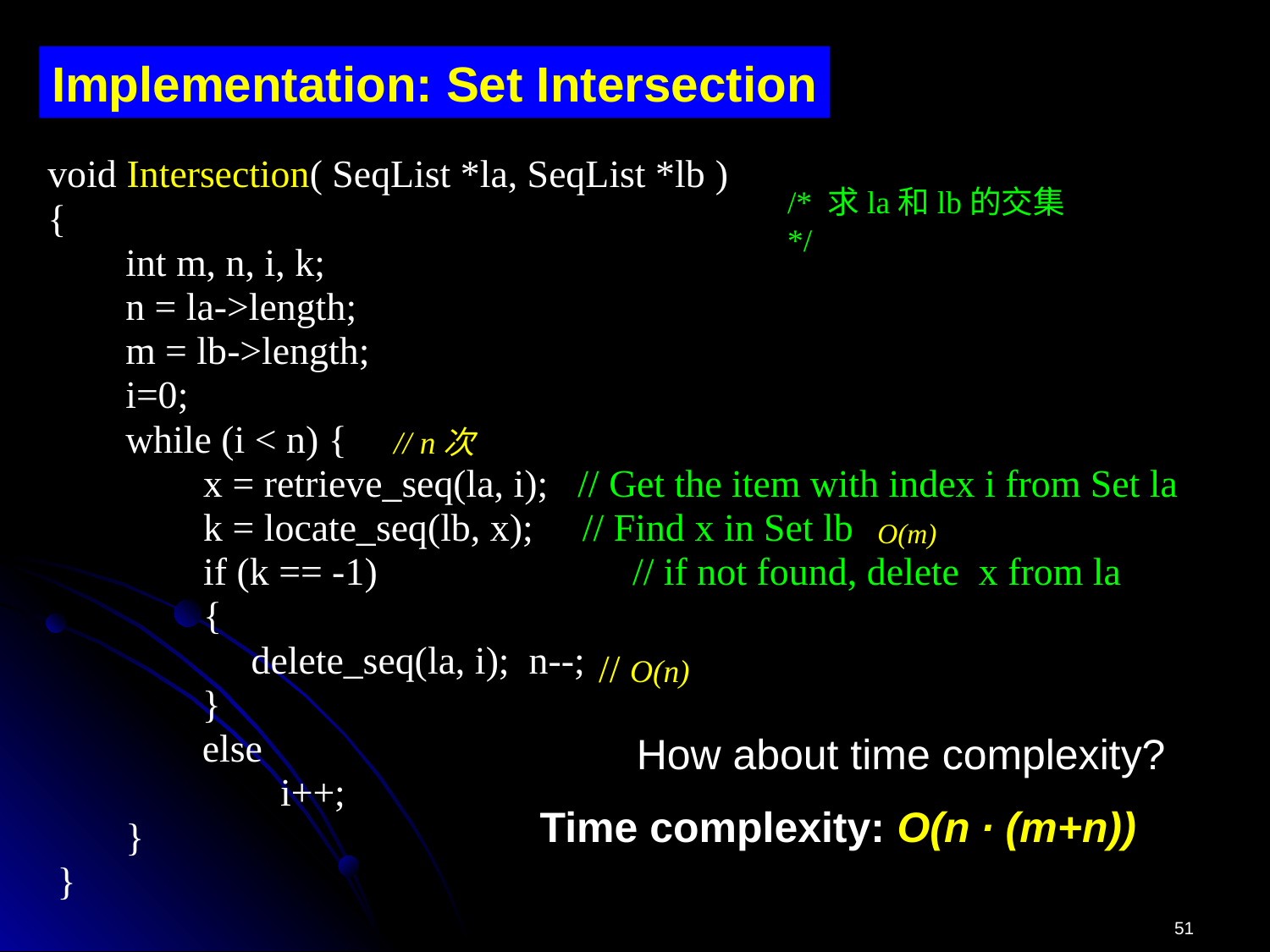

Implementation: Set Intersection
void Intersection( SeqList *la, SeqList *lb )
{
        int m, n, i, k;
        n = la->length;
        m = lb->length;
        i=0;
        while (i < n) {
                x = retrieve_seq(la, i);   // Get the item with index i from Set la
                k = locate_seq(lb, x);     // Find x in Set lb
                if (k == -1)            	   // if not found, delete  x from la
                {
	                delete_seq(la, i);  n--;
	           }
	           else
	                   i++;
        }
 }
/* 求la和lb的交集 */
// n次
O(m)
// O(n)
How about time complexity?
Time complexity: O(n ∙ (m+n))

51